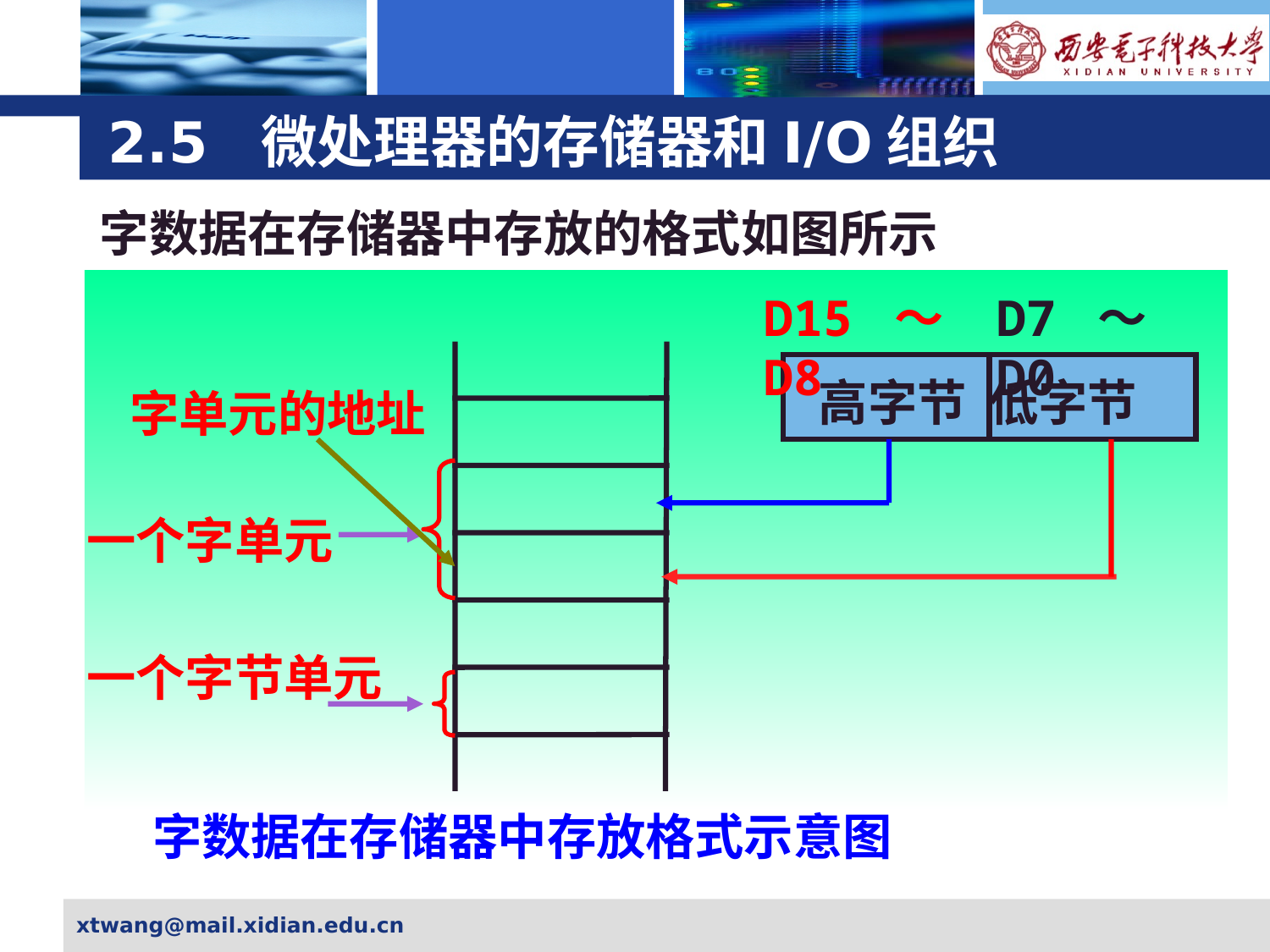

# 2.5  微处理器的存储器和I/O组织
字数据在存储器中存放的格式如图所示

D15 ～ D8
D7 ～ D0

 高字节  低字节
字单元的地址

一个字单元

一个字节单元

字数据在存储器中存放格式示意图
xtwang@mail.xidian.edu.cn